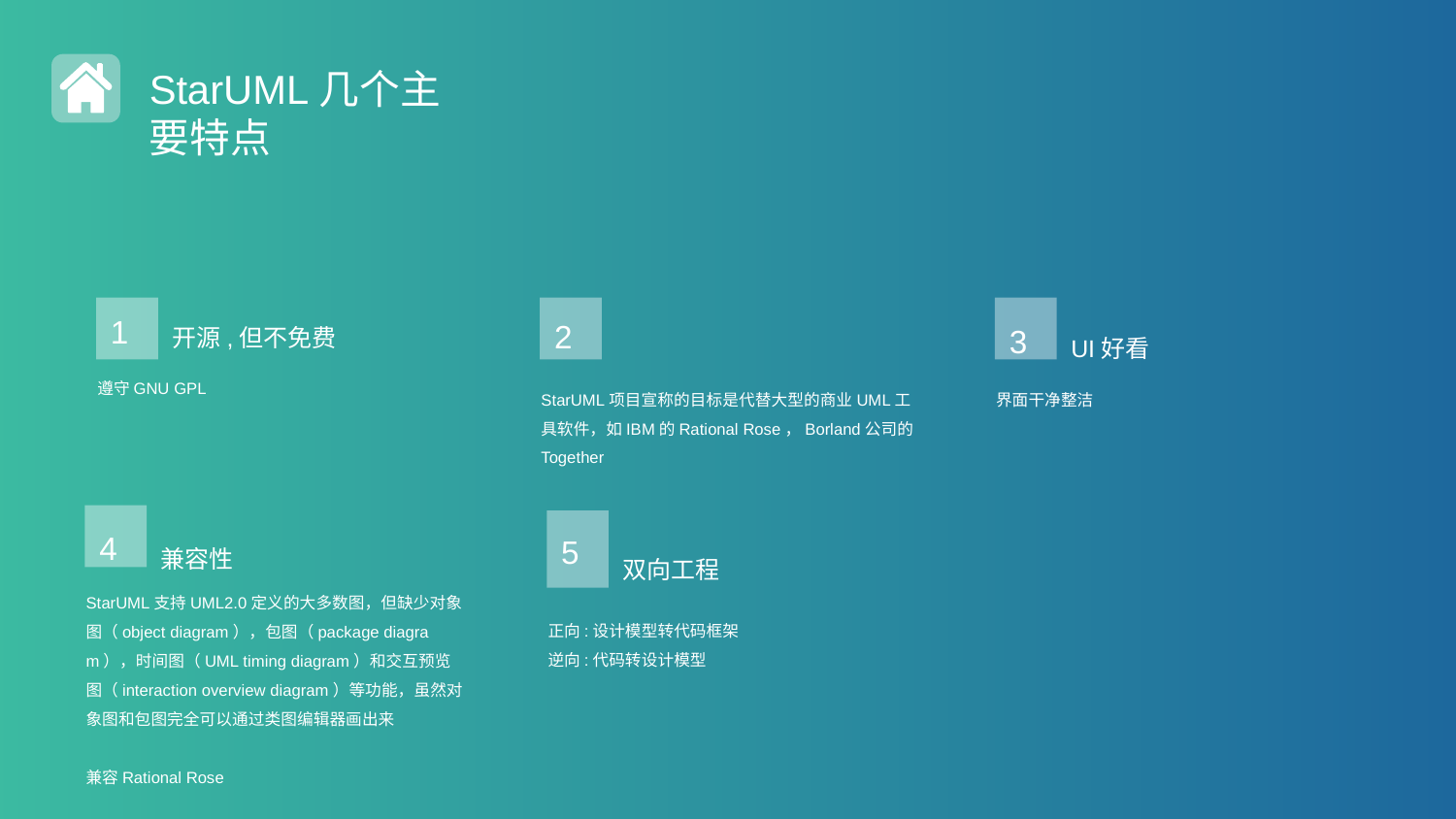

StarUML几个主要特点
2

StarUML项目宣称的目标是代替大型的商业UML工具软件，如IBM的Rational Rose，Borland公司的Together
3

UI好看
界面干净整洁

1
开源,但不免费
遵守GNU GPL
4

兼容性
StarUML支持UML2.0定义的大多数图，但缺少对象图（object diagram），包图（package diagram），时间图（UML timing diagram）和交互预览图（interaction overview diagram）等功能，虽然对象图和包图完全可以通过类图编辑器画出来

兼容Rational Rose
5

双向工程
正向:设计模型转代码框架
逆向:代码转设计模型